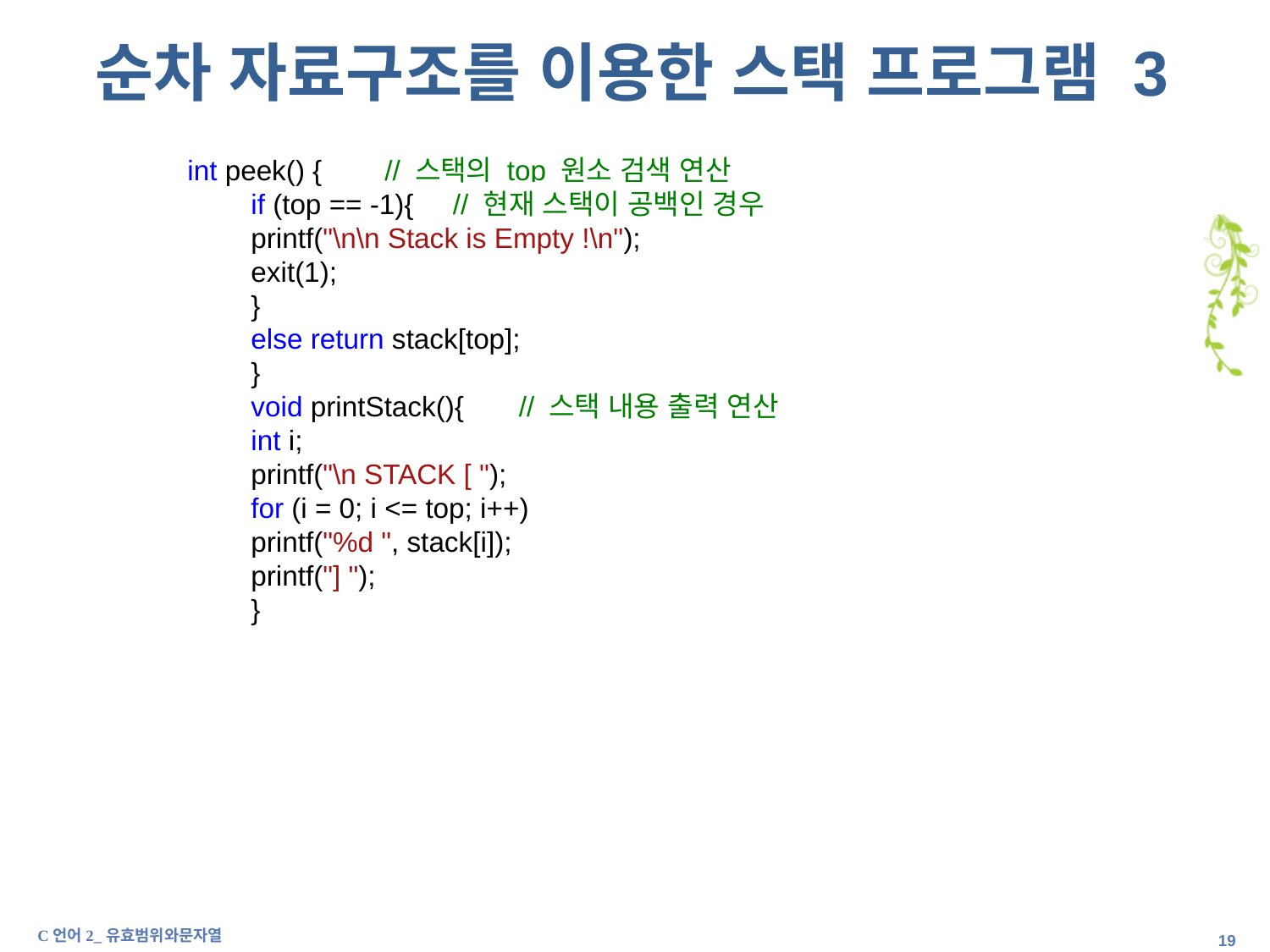

# 순차 자료구조를 이용한 스택 프로그램 3
int peek() {        // 스택의 top 원소 검색 연산
if (top == -1){     // 현재 스택이 공백인 경우
printf("\n\n Stack is Empty !\n");
exit(1);
}
else return stack[top];
}
void printStack(){       // 스택 내용 출력 연산
int i;
printf("\n STACK [ ");
for (i = 0; i <= top; i++)
printf("%d ", stack[i]);
printf("] ");
}

C언어2_유효범위와문자열
19